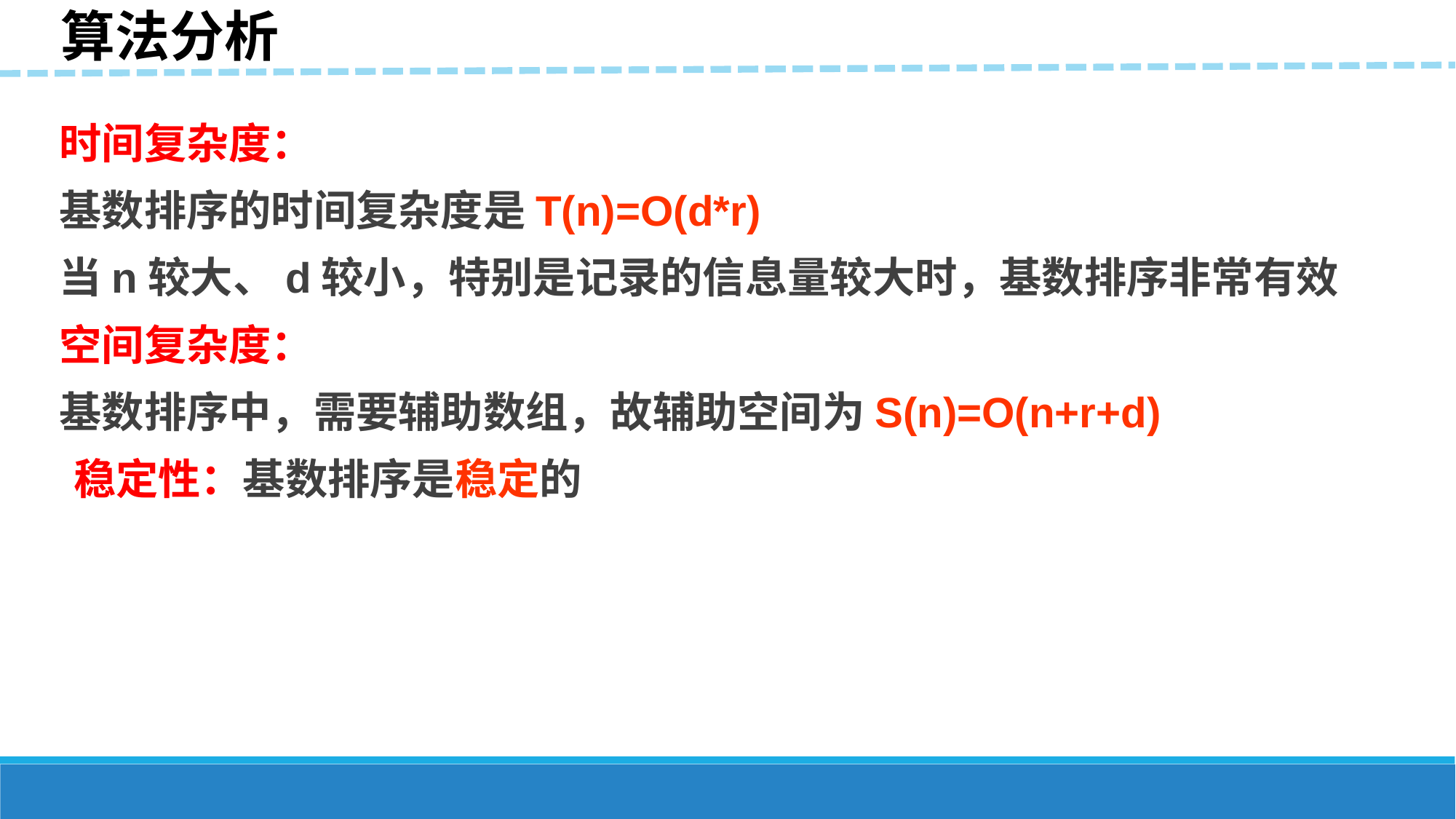

算法分析
时间复杂度：
基数排序的时间复杂度是T(n)=O(d*r)
当n较大、d较小，特别是记录的信息量较大时，基数排序非常有效
空间复杂度：
基数排序中，需要辅助数组，故辅助空间为S(n)=O(n+r+d)
 稳定性：基数排序是稳定的